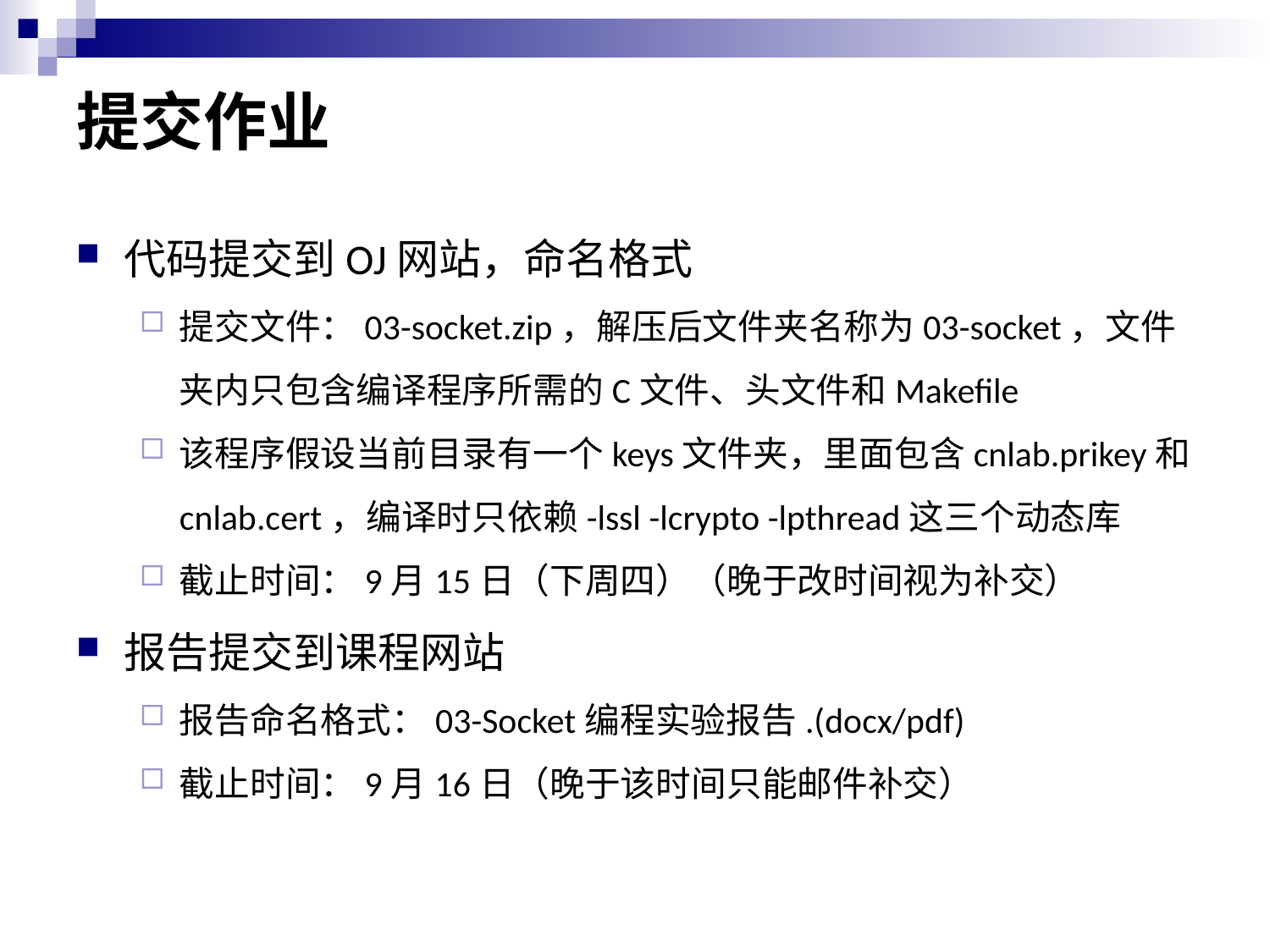

# 提交作业
代码提交到OJ网站，命名格式
提交文件：03-socket.zip，解压后文件夹名称为03-socket，文件夹内只包含编译程序所需的C文件、头文件和Makefile
该程序假设当前目录有一个keys文件夹，里面包含cnlab.prikey和cnlab.cert，编译时只依赖-lssl -lcrypto -lpthread这三个动态库
截止时间：9月15日（下周四）（晚于改时间视为补交）
报告提交到课程网站
报告命名格式：03-Socket编程实验报告.(docx/pdf)
截止时间：9月16日（晚于该时间只能邮件补交）